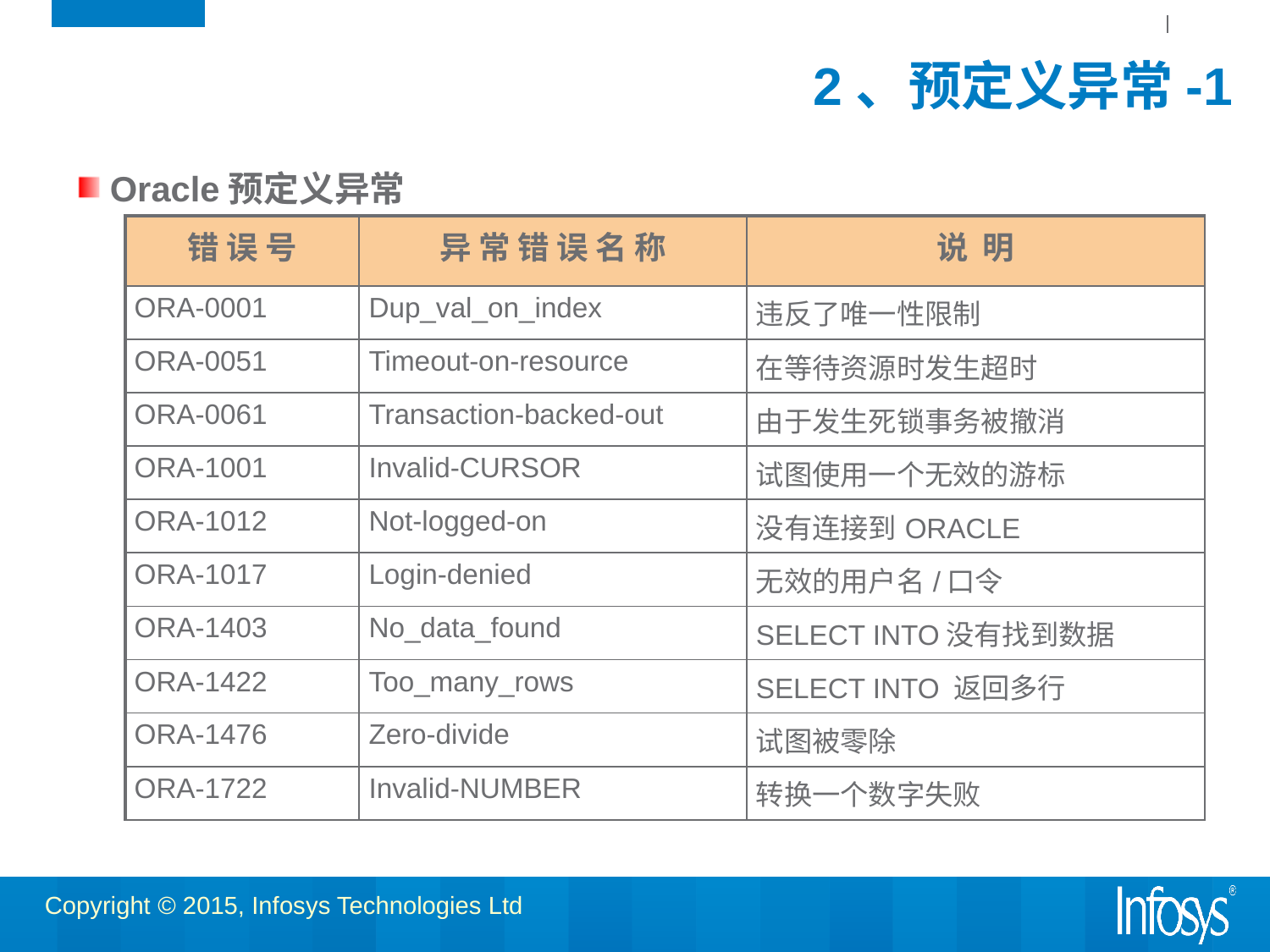

# 2、预定义异常-1
Oracle预定义异常
| 错 误 号 | 异 常 错 误 名 称 | 说 明 |
| --- | --- | --- |
| ORA-0001 | Dup\_val\_on\_index | 违反了唯一性限制 |
| ORA-0051 | Timeout-on-resource | 在等待资源时发生超时 |
| ORA-0061 | Transaction-backed-out | 由于发生死锁事务被撤消 |
| ORA-1001 | Invalid-CURSOR | 试图使用一个无效的游标 |
| ORA-1012 | Not-logged-on | 没有连接到ORACLE |
| ORA-1017 | Login-denied | 无效的用户名/口令 |
| ORA-1403 | No\_data\_found | SELECT INTO没有找到数据 |
| ORA-1422 | Too\_many\_rows | SELECT INTO 返回多行 |
| ORA-1476 | Zero-divide | 试图被零除 |
| ORA-1722 | Invalid-NUMBER | 转换一个数字失败 |